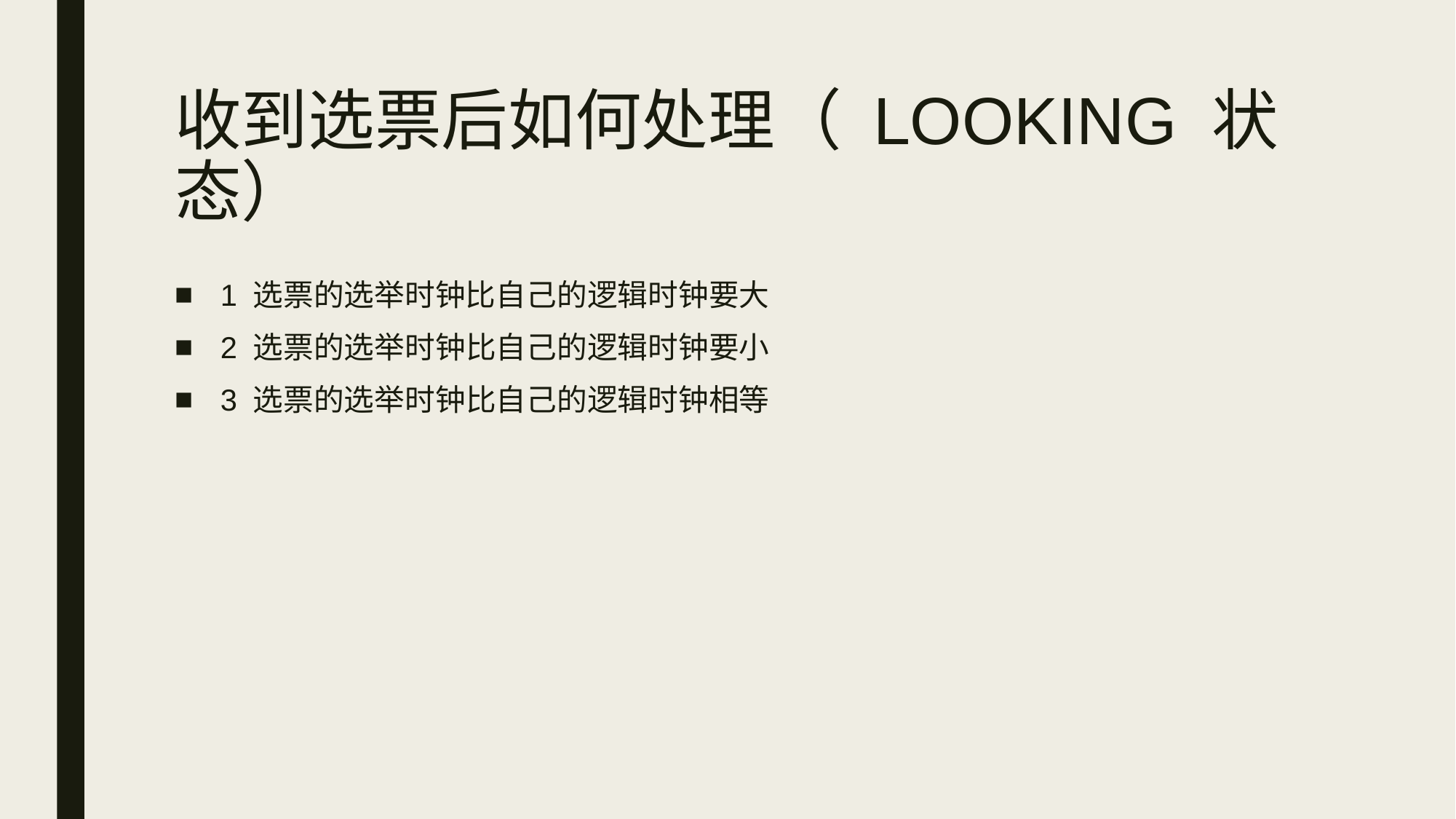

# 收到选票后如何处理（ LOOKING 状态）
1 选票的选举时钟比自己的逻辑时钟要大
2 选票的选举时钟比自己的逻辑时钟要小
3 选票的选举时钟比自己的逻辑时钟相等